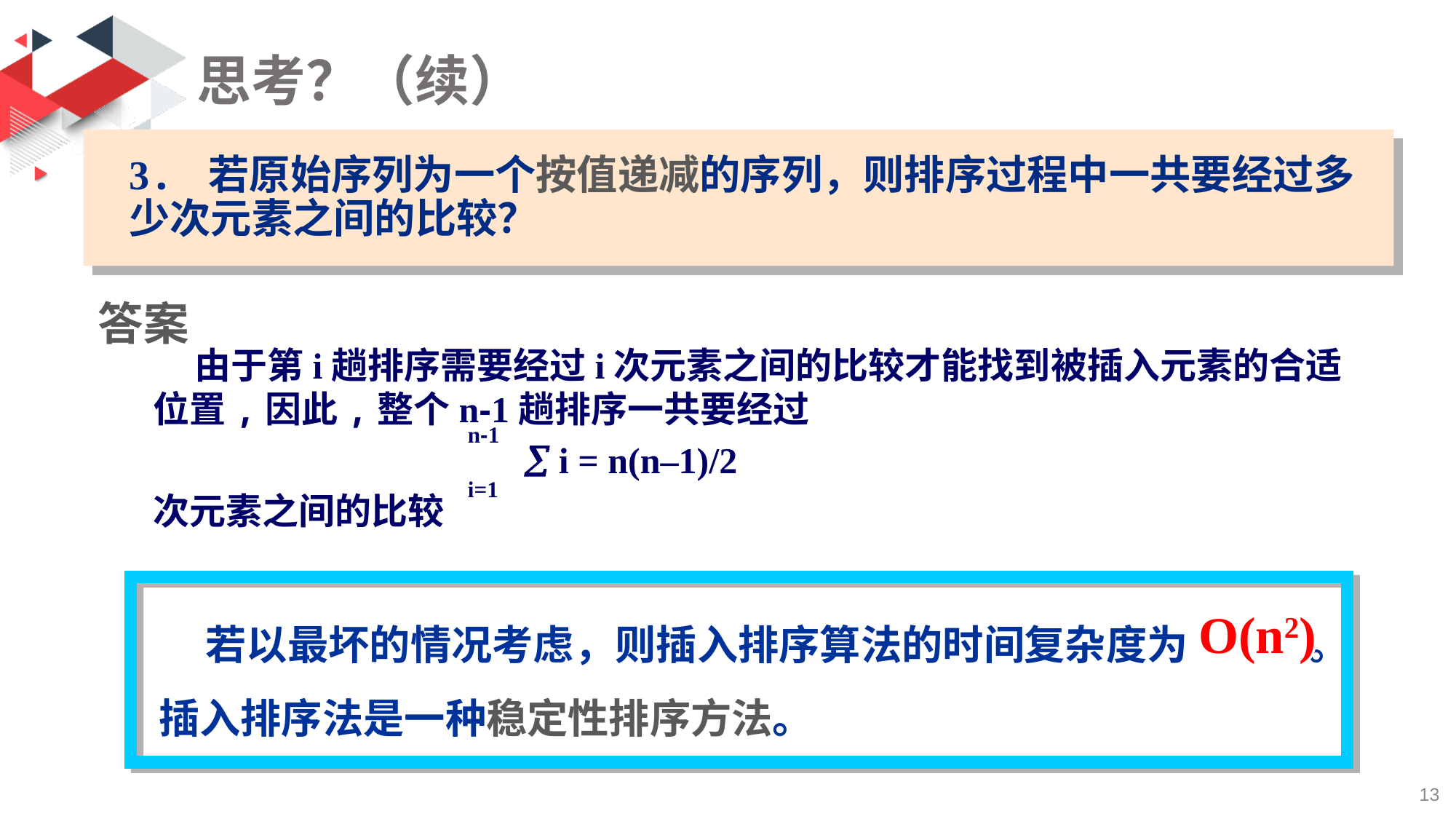

# 思考？（续）

3. 若原始序列为一个按值递减的序列，则排序过程中一共要经过多少次元素之间的比较？
答案

    由于第i趟排序需要经过i次元素之间的比较才能找到被插入元素的合适位置,因此,整个n-1趟排序一共要经过
                 ∑ i = n(n–1)/2
次元素之间的比较
n-1

i=1

    若以最坏的情况考虑，则插入排序算法的时间复杂度为             。插入排序法是一种稳定性排序方法。
O(n2)
13